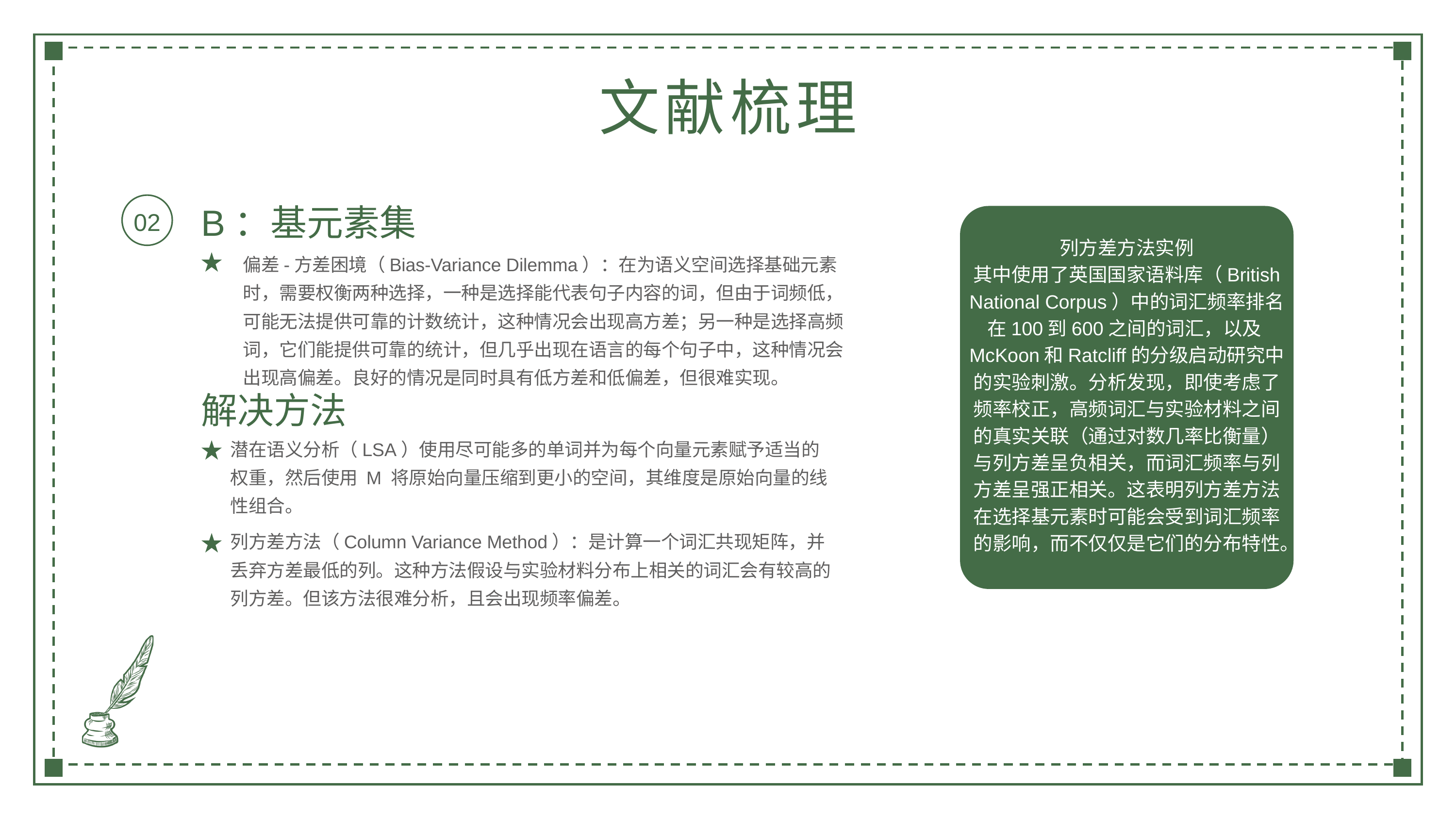

文献梳理
B：基元素集

02

列方差方法实例
其中使用了英国国家语料库（British National Corpus）中的词汇频率排名在100到600之间的词汇，以及McKoon和Ratcliff的分级启动研究中的实验刺激。分析发现，即使考虑了频率校正，高频词汇与实验材料之间的真实关联（通过对数几率比衡量）与列方差呈负相关，而词汇频率与列方差呈强正相关。这表明列方差方法在选择基元素时可能会受到词汇频率的影响，而不仅仅是它们的分布特性。
偏差-方差困境（Bias-Variance Dilemma）：在为语义空间选择基础元素时，需要权衡两种选择，一种是选择能代表句子内容的词，但由于词频低，可能无法提供可靠的计数统计，这种情况会出现高方差；另一种是选择高频词，它们能提供可靠的统计，但几乎出现在语言的每个句子中，这种情况会出现高偏差。良好的情况是同时具有低方差和低偏差，但很难实现。

解决方法
潜在语义分析（LSA）使用尽可能多的单词并为每个向量元素赋予适当的权重，然后使用 M 将原始向量压缩到更小的空间，其维度是原始向量的线性组合。

列方差方法（Column Variance Method）：是计算一个词汇共现矩阵，并丢弃方差最低的列。这种方法假设与实验材料分布上相关的词汇会有较高的列方差。但该方法很难分析，且会出现频率偏差。